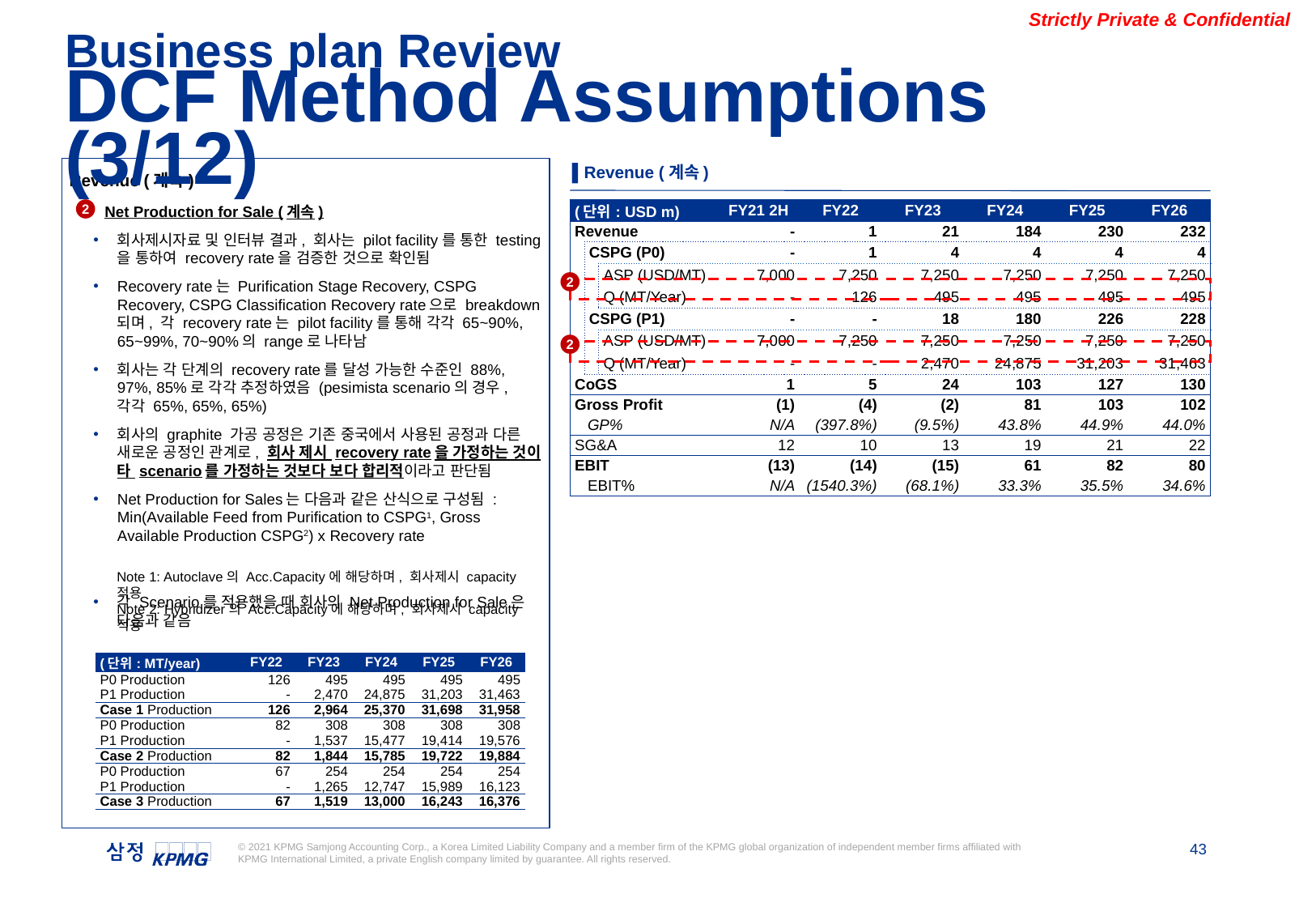

Business plan Review
DCF Method Assumptions (3/12)
▌Revenue (계속)

Revenue (계속)
Net Production for Sale (계속)
회사제시자료 및 인터뷰 결과, 회사는 pilot facility를 통한 testing을 통하여 recovery rate을 검증한 것으로 확인됨
Recovery rate는 Purification Stage Recovery, CSPG Recovery, CSPG Classification Recovery rate으로 breakdown되며, 각 recovery rate는 pilot facility를 통해 각각 65~90%, 65~99%, 70~90%의 range로 나타남
회사는 각 단계의 recovery rate를 달성 가능한 수준인 88%, 97%, 85%로 각각 추정하였음 (pesimista scenario의 경우, 각각 65%, 65%, 65%)
회사의 graphite 가공 공정은 기존 중국에서 사용된 공정과 다른 새로운 공정인 관계로, 회사 제시 recovery rate을 가정하는 것이 타 scenario를 가정하는 것보다 보다 합리적이라고 판단됨
Net Production for Sales는 다음과 같은 산식으로 구성됨 : Min(Available Feed from Purification to CSPG1, Gross Available Production CSPG2) x Recovery rate

각 Scenario를 적용했을 때 회사의 Net Production for Sale은 다음과 같음

2
| (단위: USD m) |  |  | FY21 2H | FY22 | FY23 | FY24 | FY25 | FY26 |
| --- | --- | --- | --- | --- | --- | --- | --- | --- |
| Revenue |  |  | - | 1 | 21 | 184 | 230 | 232 |
|  | CSPG (P0) |  | - | 1 | 4 | 4 | 4 | 4 |
|  |  | ASP (USD/MT) | 7,000 | 7,250 | 7,250 | 7,250 | 7,250 | 7,250 |
|  |  | Q (MT/Year) | - | 126 | 495 | 495 | 495 | 495 |
|  | CSPG (P1) |  | - | - | 18 | 180 | 226 | 228 |
|  |  | ASP (USD/MT) | 7,000 | 7,250 | 7,250 | 7,250 | 7,250 | 7,250 |
|  |  | Q (MT/Year) | - | - | 2,470 | 24,875 | 31,203 | 31,463 |
| CoGS |  |  | 1 | 5 | 24 | 103 | 127 | 130 |
| Gross Profit |  |  | (1) | (4) | (2) | 81 | 103 | 102 |
| GP% |  |  | N/A | (397.8%) | (9.5%) | 43.8% | 44.9% | 44.0% |
| SG&A |  |  | 12 | 10 | 13 | 19 | 21 | 22 |
| EBIT |  |  | (13) | (14) | (15) | 61 | 82 | 80 |
| EBIT% |  |  | N/A | (1540.3%) | (68.1%) | 33.3% | 35.5% | 34.6% |
2

2

Note 1: Autoclave의 Acc.Capacity에 해당하며, 회사제시 capacity 적용
Note 2: Hybridizer의 Acc.Capacity에 해당하며, 회사제시 capacity 적용
| (단위: MT/year) | FY22 | FY23 | FY24 | FY25 | FY26 |
| --- | --- | --- | --- | --- | --- |
| P0 Production | 126 | 495 | 495 | 495 | 495 |
| P1 Production | - | 2,470 | 24,875 | 31,203 | 31,463 |
| Case 1 Production | 126 | 2,964 | 25,370 | 31,698 | 31,958 |
| P0 Production | 82 | 308 | 308 | 308 | 308 |
| P1 Production | - | 1,537 | 15,477 | 19,414 | 19,576 |
| Case 2 Production | 82 | 1,844 | 15,785 | 19,722 | 19,884 |
| P0 Production | 67 | 254 | 254 | 254 | 254 |
| P1 Production | - | 1,265 | 12,747 | 15,989 | 16,123 |
| Case 3 Production | 67 | 1,519 | 13,000 | 16,243 | 16,376 |